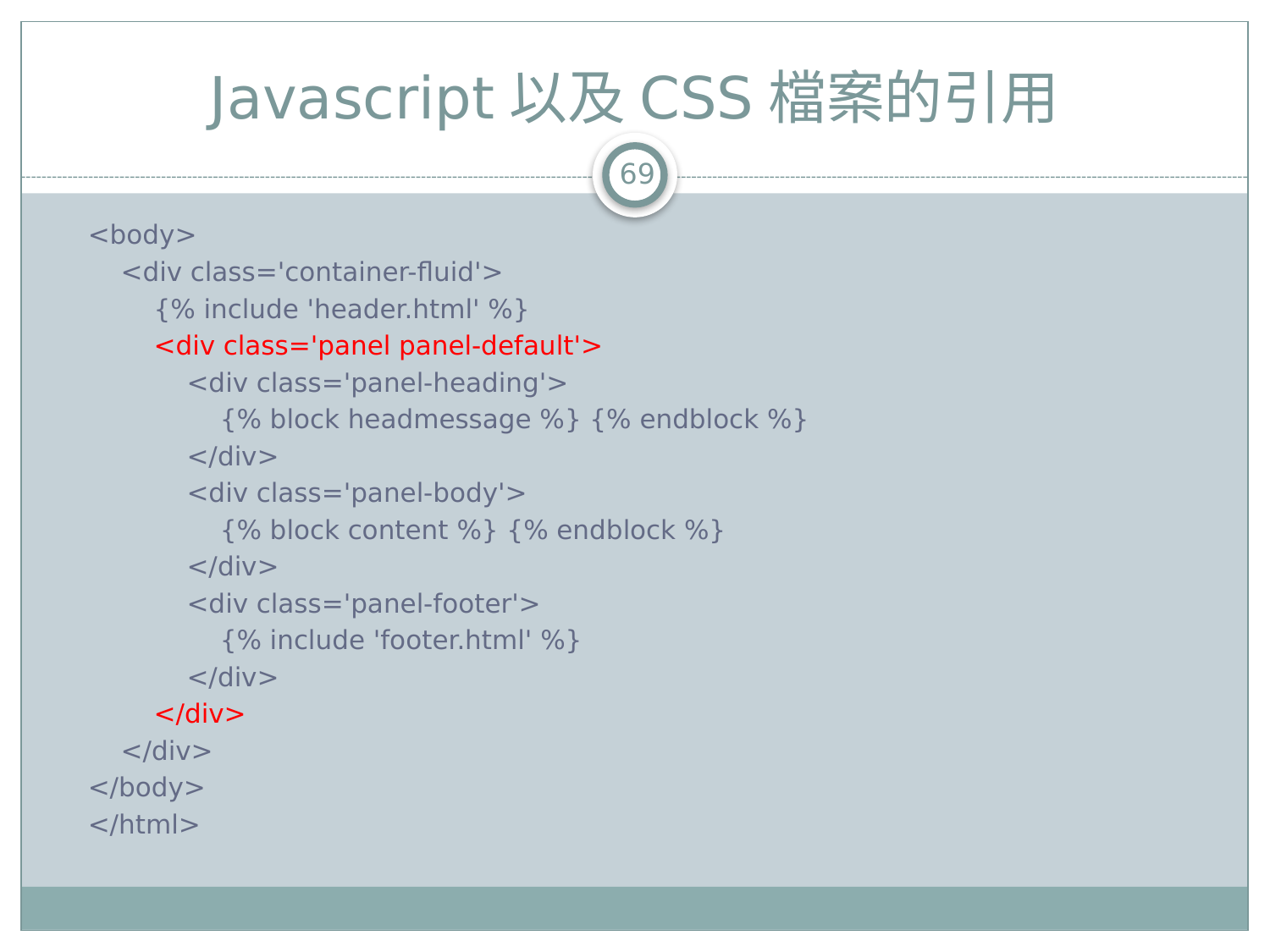

# Javascript以及CSS檔案的引用
69
<body>
    <div class='container-fluid'>
        {% include 'header.html' %}
        <div class='panel panel-default'>
            <div class='panel-heading'>
                {% block headmessage %} {% endblock %}
            </div>
            <div class='panel-body'>
                {% block content %} {% endblock %}
            </div>
            <div class='panel-footer'>
                {% include 'footer.html' %}
            </div>
        </div>
    </div>
</body>
</html>